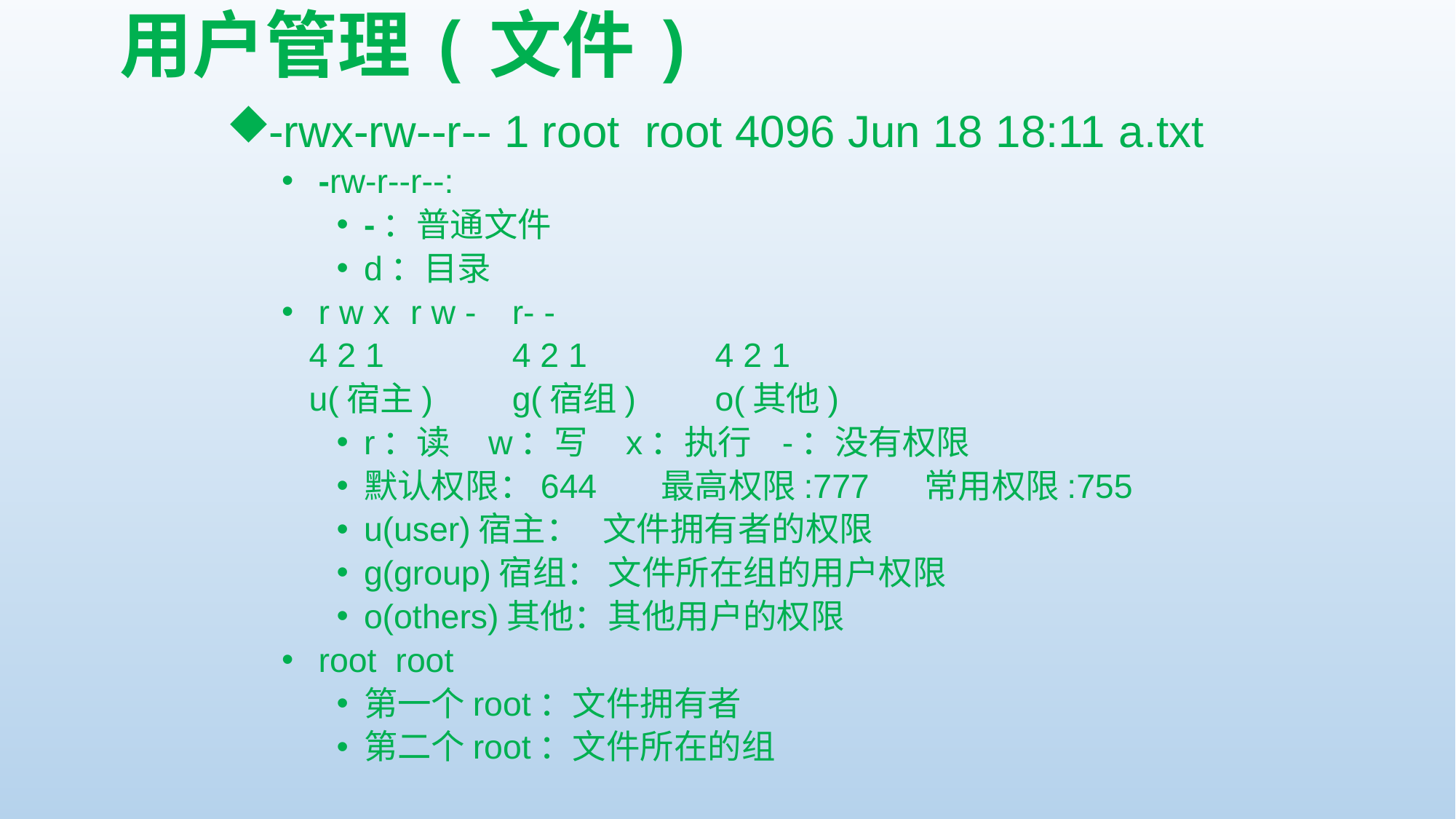

# 用户管理(文件)
-rwx-rw--r-- 1 root  root 4096 Jun 18 18:11 a.txt
 -rw-r--r--:
-：普通文件
d：目录
 r w x		r w -		r- -
	4 2 1            	4 2 1             	4 2 1
	u(宿主) 	g(宿组)	o(其他)
r：读    w：写    x：执行   -：没有权限
默认权限：644      最高权限:777     常用权限:755
u(user)宿主：   文件拥有者的权限
g(group)宿组： 文件所在组的用户权限
o(others)其他：其他用户的权限
 root  root
第一个root：文件拥有者
第二个root：文件所在的组